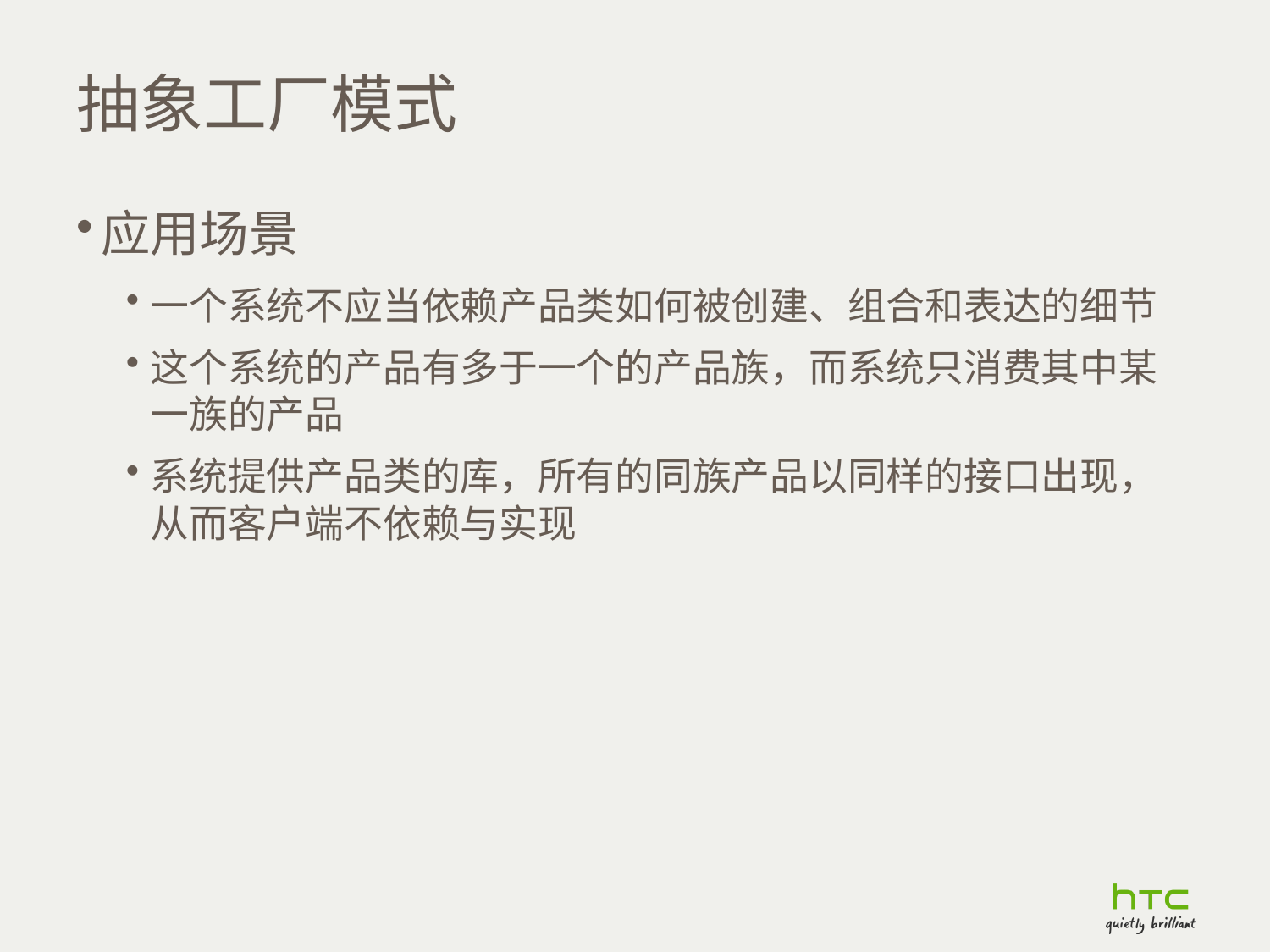

# 抽象工厂模式
应用场景
一个系统不应当依赖产品类如何被创建、组合和表达的细节
这个系统的产品有多于一个的产品族，而系统只消费其中某一族的产品
系统提供产品类的库，所有的同族产品以同样的接口出现，从而客户端不依赖与实现